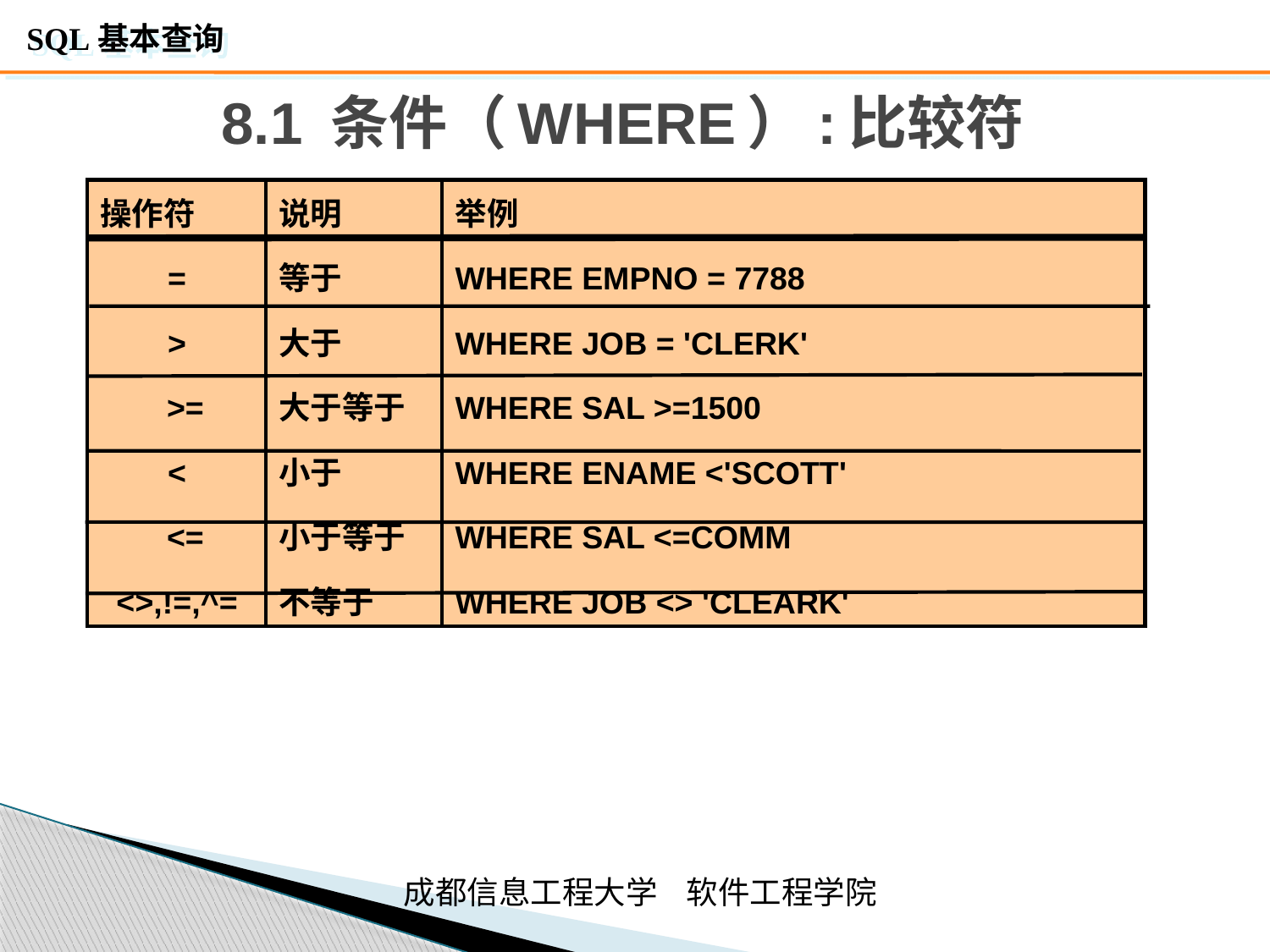

# 8.1 条件（WHERE）:比较符
操作符
=
>
      >=
<
      <=
<>,!=,^=
说明
等于
大于
大于等于
小于
小于等于
不等于
举例
WHERE EMPNO = 7788
WHERE JOB = 'CLERK'
WHERE SAL >=1500
WHERE ENAME <'SCOTT'
WHERE SAL <=COMM
WHERE JOB <> 'CLEARK'